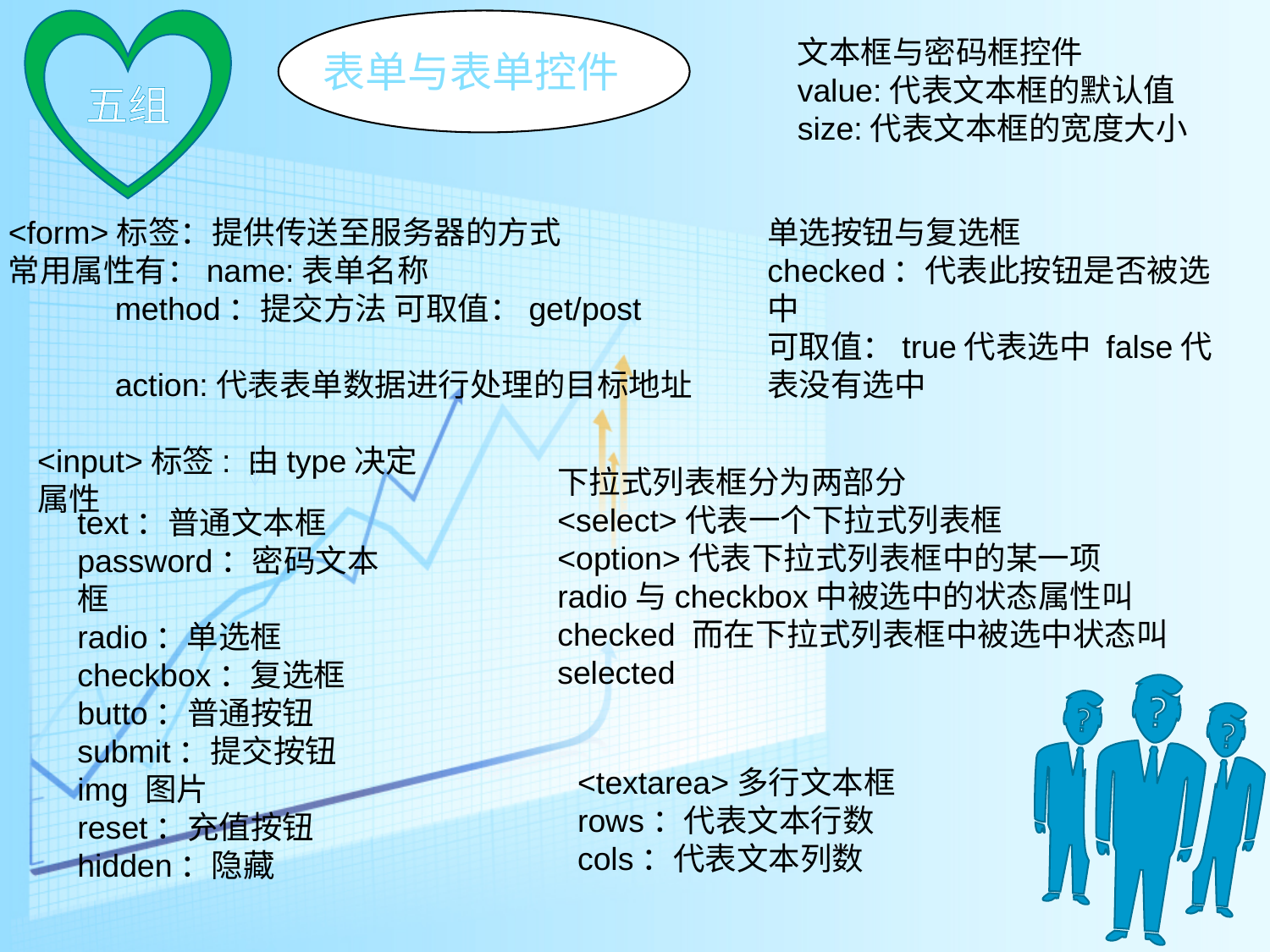

五组

表单与表单控件
文本框与密码框控件
value:代表文本框的默认值
size:代表文本框的宽度大小
<form>标签：提供传送至服务器的方式
常用属性有：name:表单名称
            method：提交方法 可取值：get/post
            action:代表表单数据进行处理的目标地址

单选按钮与复选框
checked：代表此按钮是否被选中
可取值：true代表选中 false代表没有选中
<input>标签: 由type决定属性
下拉式列表框分为两部分
<select>代表一个下拉式列表框
<option>代表下拉式列表框中的某一项
radio与checkbox中被选中的状态属性叫checked 而在下拉式列表框中被选中状态叫selected
text：普通文本框
password：密码文本框
radio：单选框
checkbox：复选框
butto：普通按钮
submit：提交按钮  img 图片
reset：充值按钮
hidden：隐藏

<textarea>多行文本框
rows：代表文本行数
cols：代表文本列数